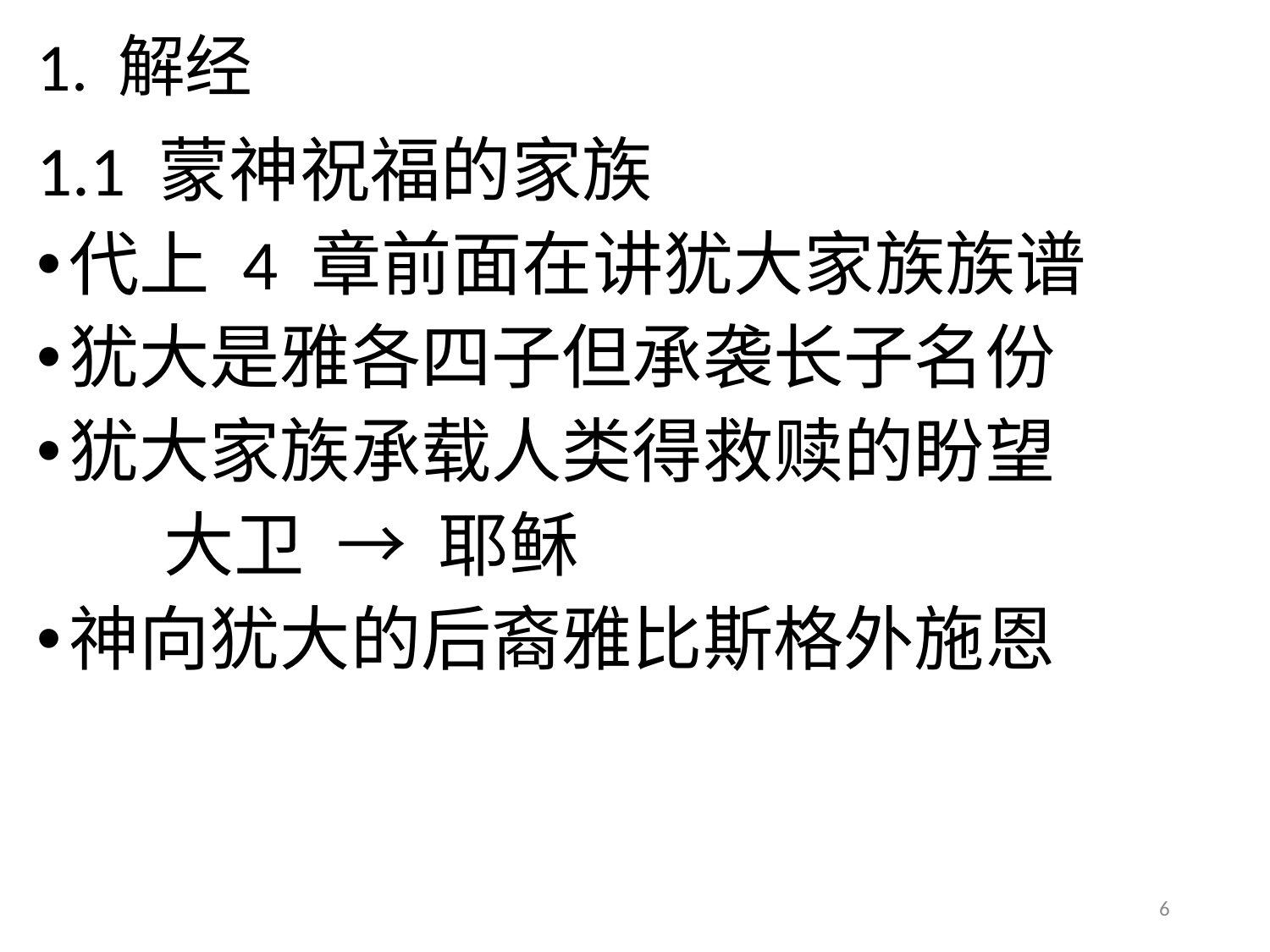

# 1. 解经
1.1 蒙神祝福的家族
代上 4 章前面在讲犹大家族族谱
犹大是雅各四子但承袭长子名份
犹大家族承载人类得救赎的盼望
	大卫  →  耶稣
神向犹大的后裔雅比斯格外施恩

6